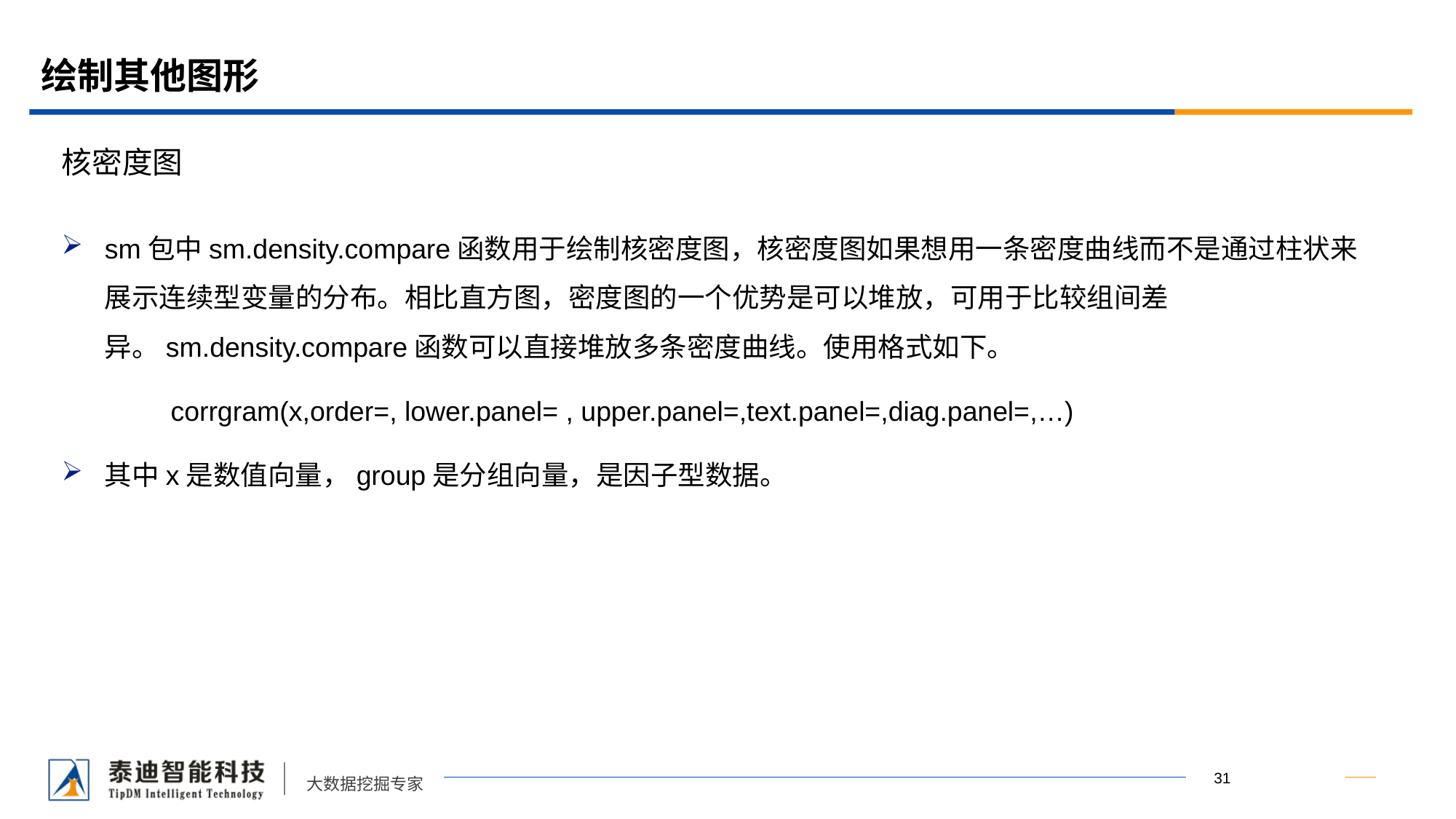

# 绘制其他图形
核密度图
sm包中sm.density.compare函数用于绘制核密度图，核密度图如果想用一条密度曲线而不是通过柱状来展示连续型变量的分布。相比直方图，密度图的一个优势是可以堆放，可用于比较组间差异。sm.density.compare函数可以直接堆放多条密度曲线。使用格式如下。
	corrgram(x,order=, lower.panel= , upper.panel=,text.panel=,diag.panel=,…)
其中x是数值向量，group是分组向量，是因子型数据。